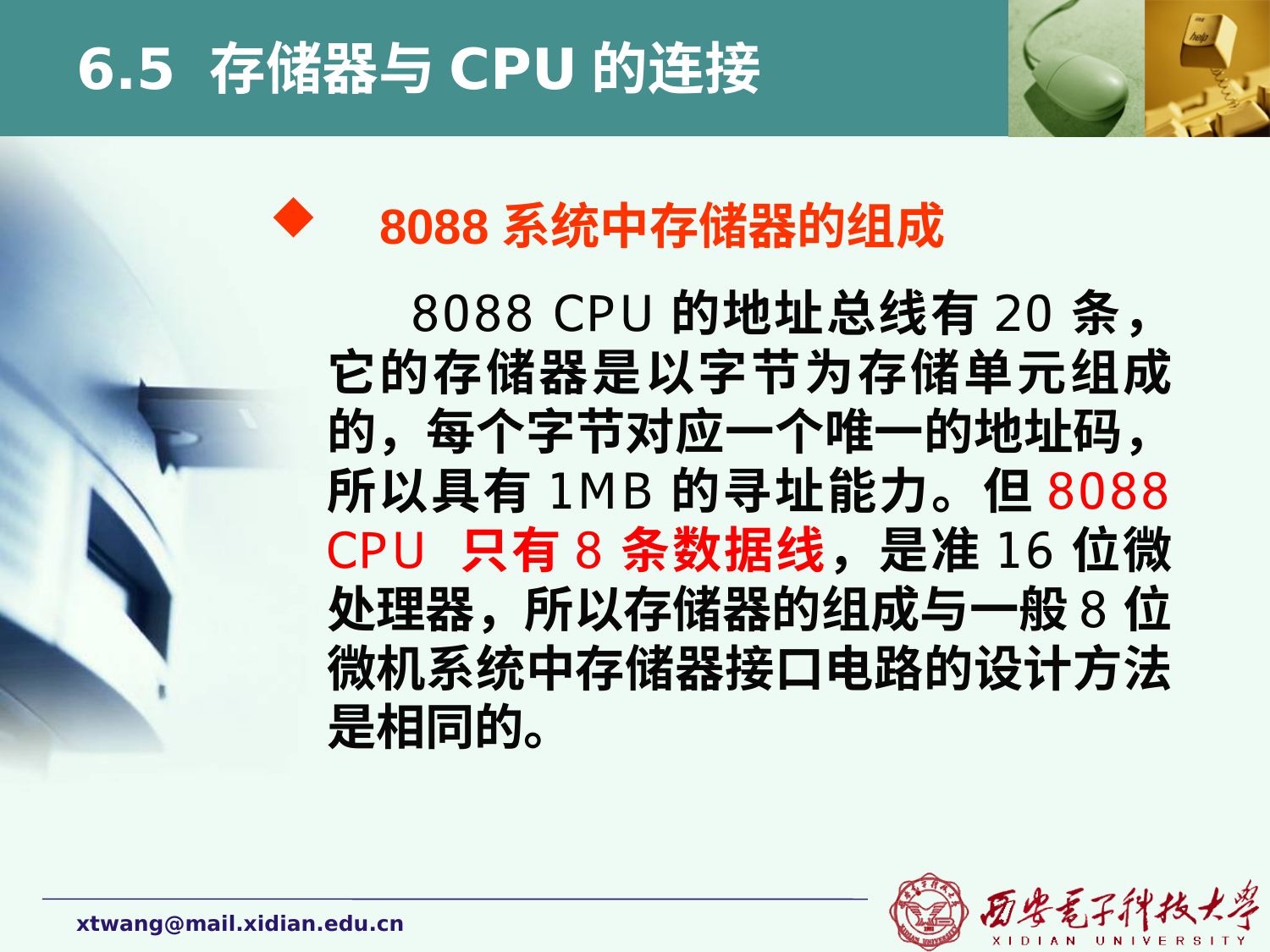

# 6.5 存储器与CPU的连接
　8088系统中存储器的组成
      8088 CPU的地址总线有20条，它的存储器是以字节为存储单元组成的，每个字节对应一个唯一的地址码，所以具有1MB的寻址能力。但8088 CPU 只有8条数据线，是准16位微处理器，所以存储器的组成与一般8位微机系统中存储器接口电路的设计方法是相同的。
xtwang@mail.xidian.edu.cn